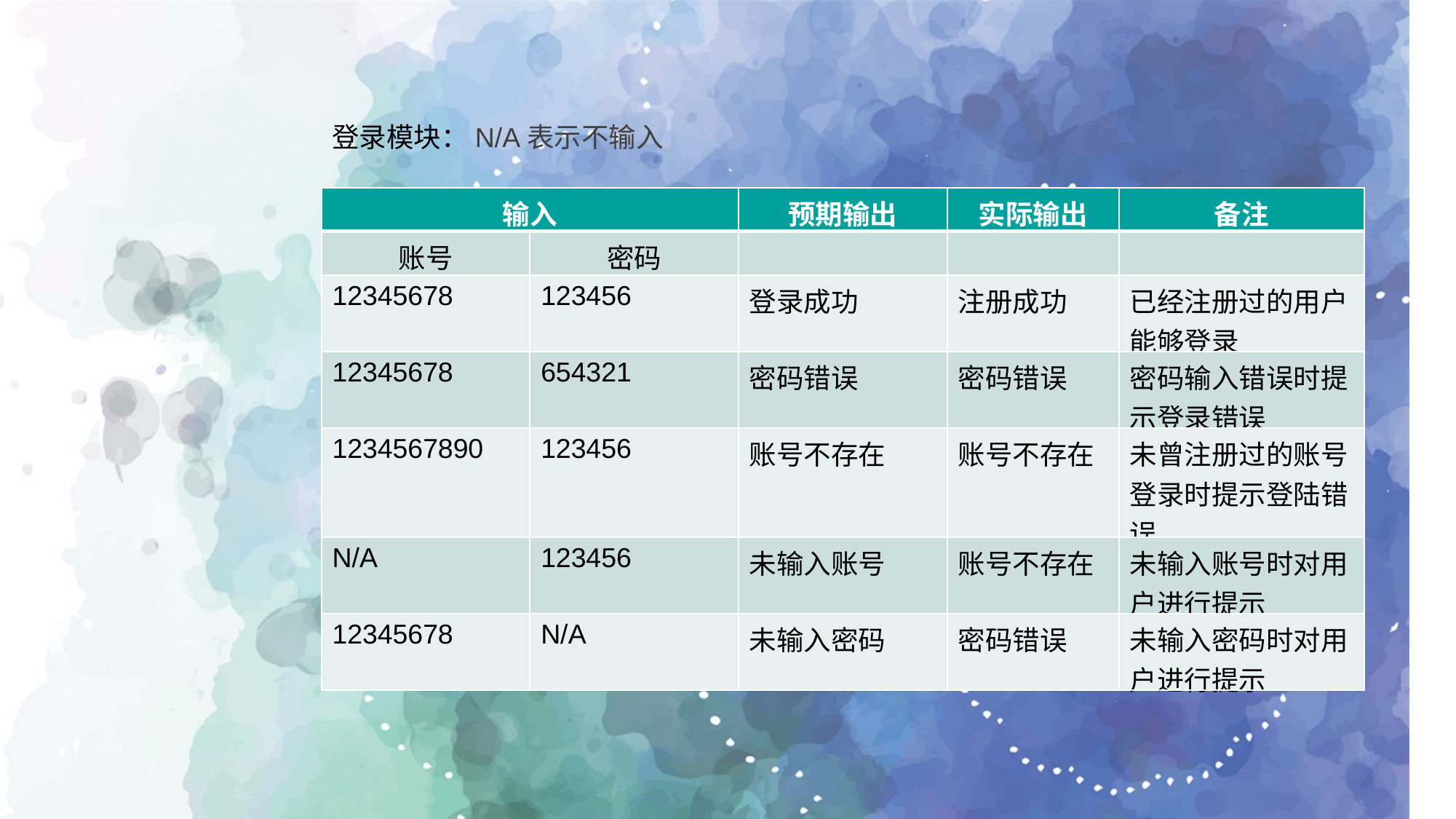

登录模块：N/A表示不输入
| 输入 |  | 预期输出 | 实际输出 | 备注 |
| --- | --- | --- | --- | --- |
| 账号 | 密码 |  |  |  |
| 12345678 | 123456 | 登录成功 | 注册成功 | 已经注册过的用户能够登录 |
| 12345678 | 654321 | 密码错误 | 密码错误 | 密码输入错误时提示登录错误 |
| 1234567890 | 123456 | 账号不存在 | 账号不存在 | 未曾注册过的账号登录时提示登陆错误 |
| N/A | 123456 | 未输入账号 | 账号不存在 | 未输入账号时对用户进行提示 |
| 12345678 | N/A | 未输入密码 | 密码错误 | 未输入密码时对用户进行提示 |